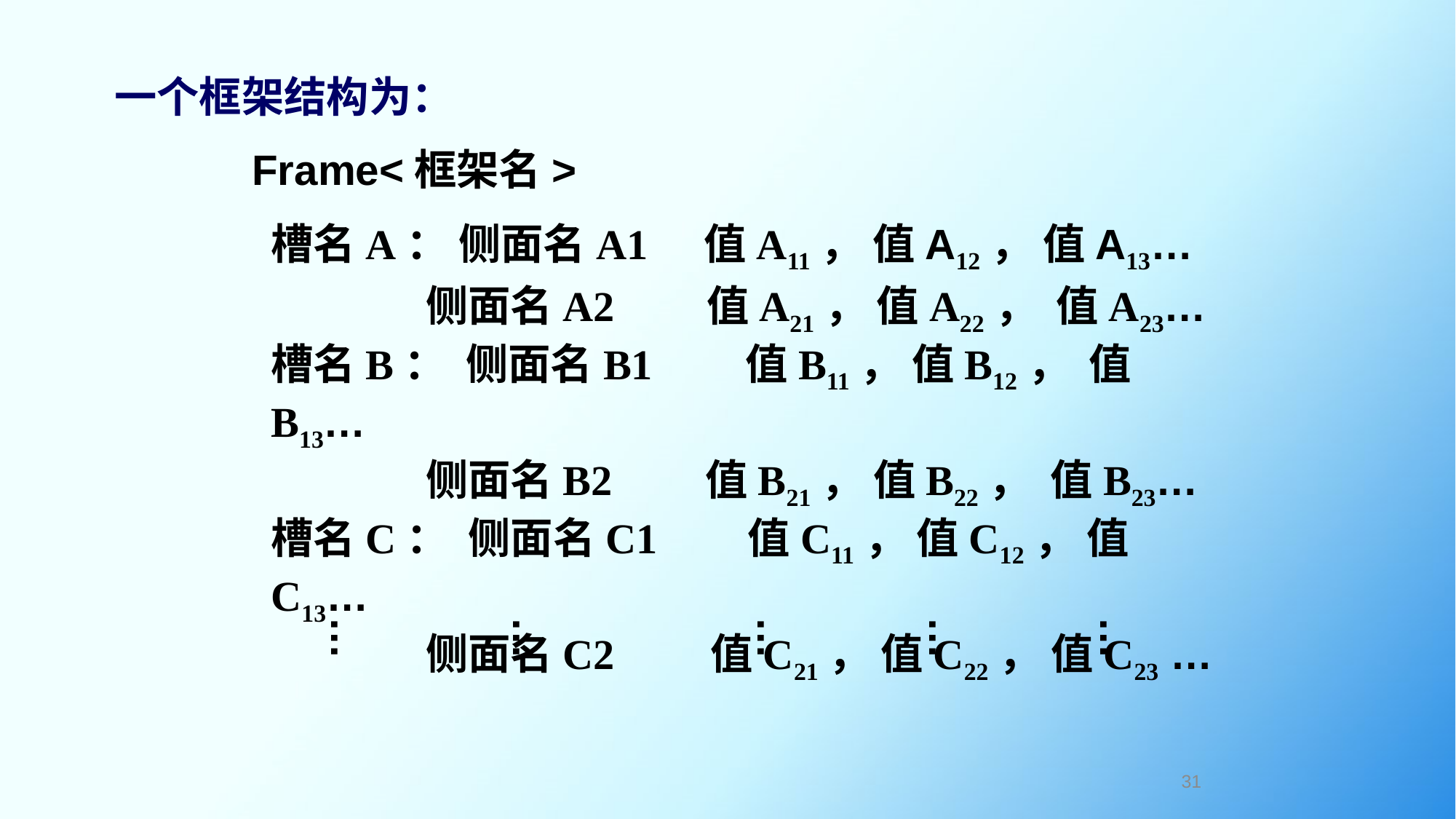

一个框架结构为：
Frame<框架名>
槽名A： 侧面名A1    值A11， 值A12， 值A13…
               侧面名A2       值A21， 值A22，  值A23…
槽名B：  侧面名B1       值B11， 值B12，  值B13…
               侧面名B2       值B21， 值B22，  值B23…
槽名C：  侧面名C1       值C11， 值C12， 值C13…
               侧面名C2        值C21， 值C22， 值C23 …

…
…
…
…
…
31